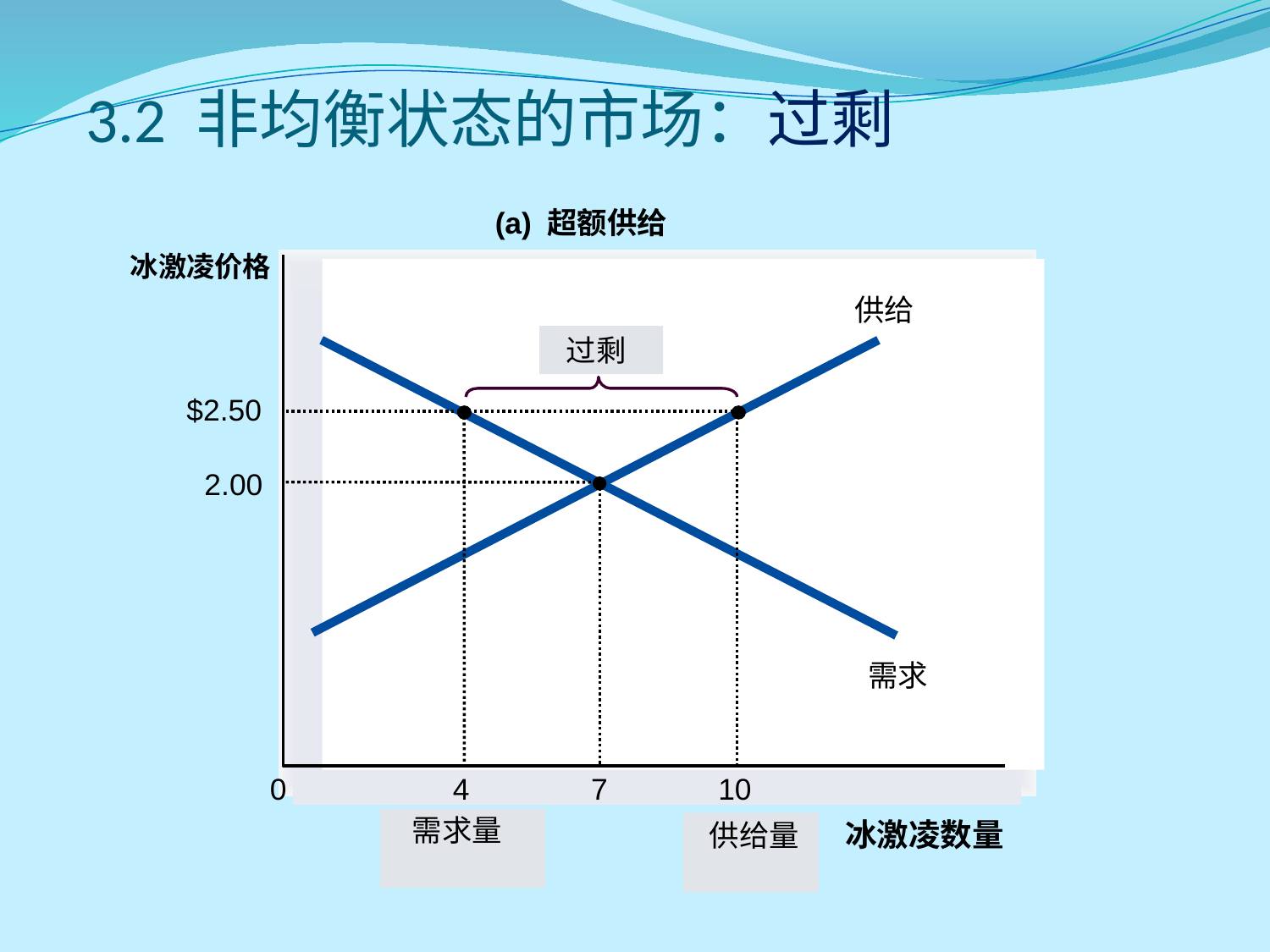

# 3.2 非均衡状态的市场：过剩
(a) 超额供给
冰激凌价格

供给

    过剩

需求
$2.50

10

4
2.00

7
0

   需求量

  供给量

冰激凌数量
25